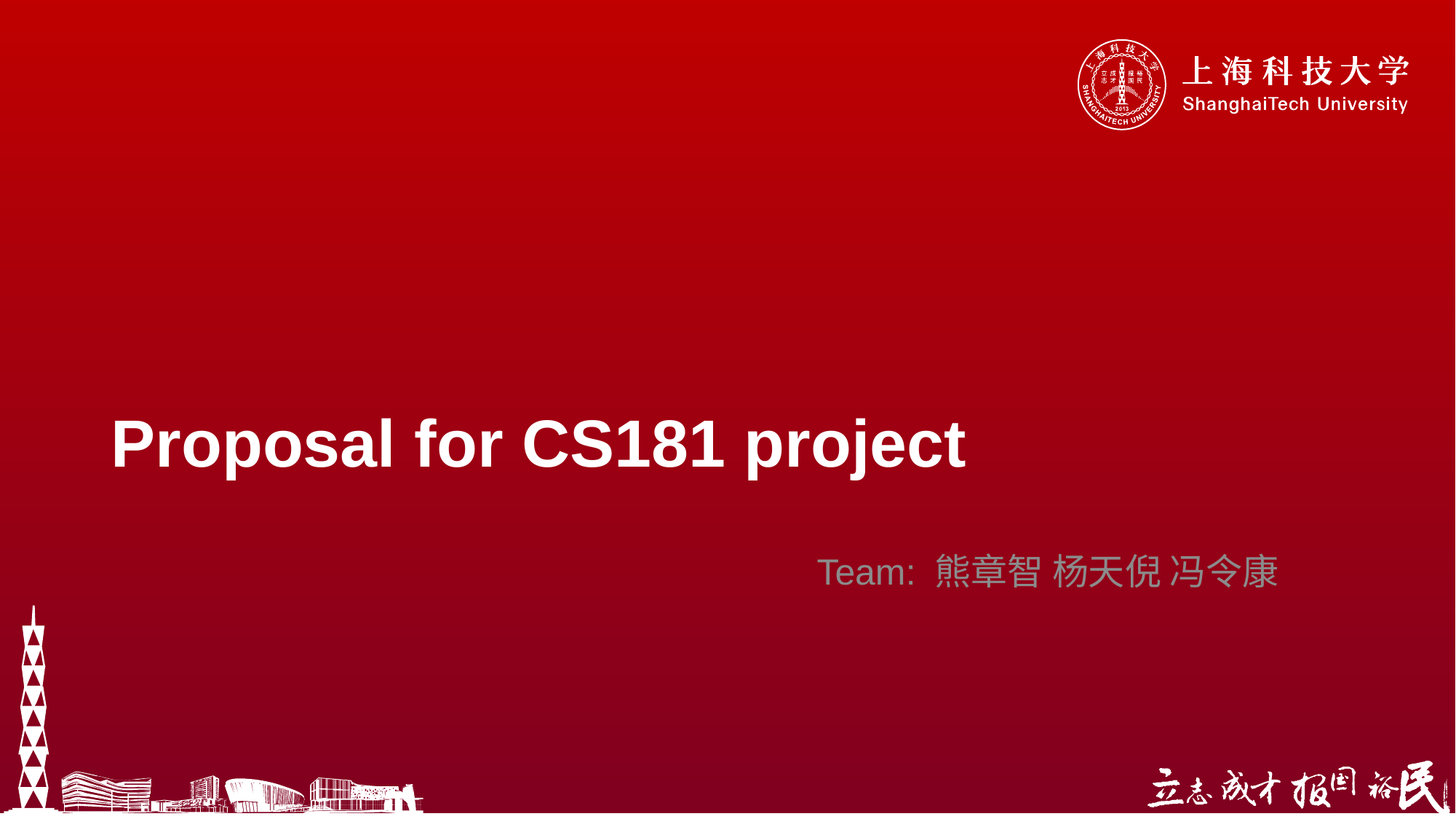

# Proposal for CS181 project
Team: 熊章智 杨天倪 冯令康